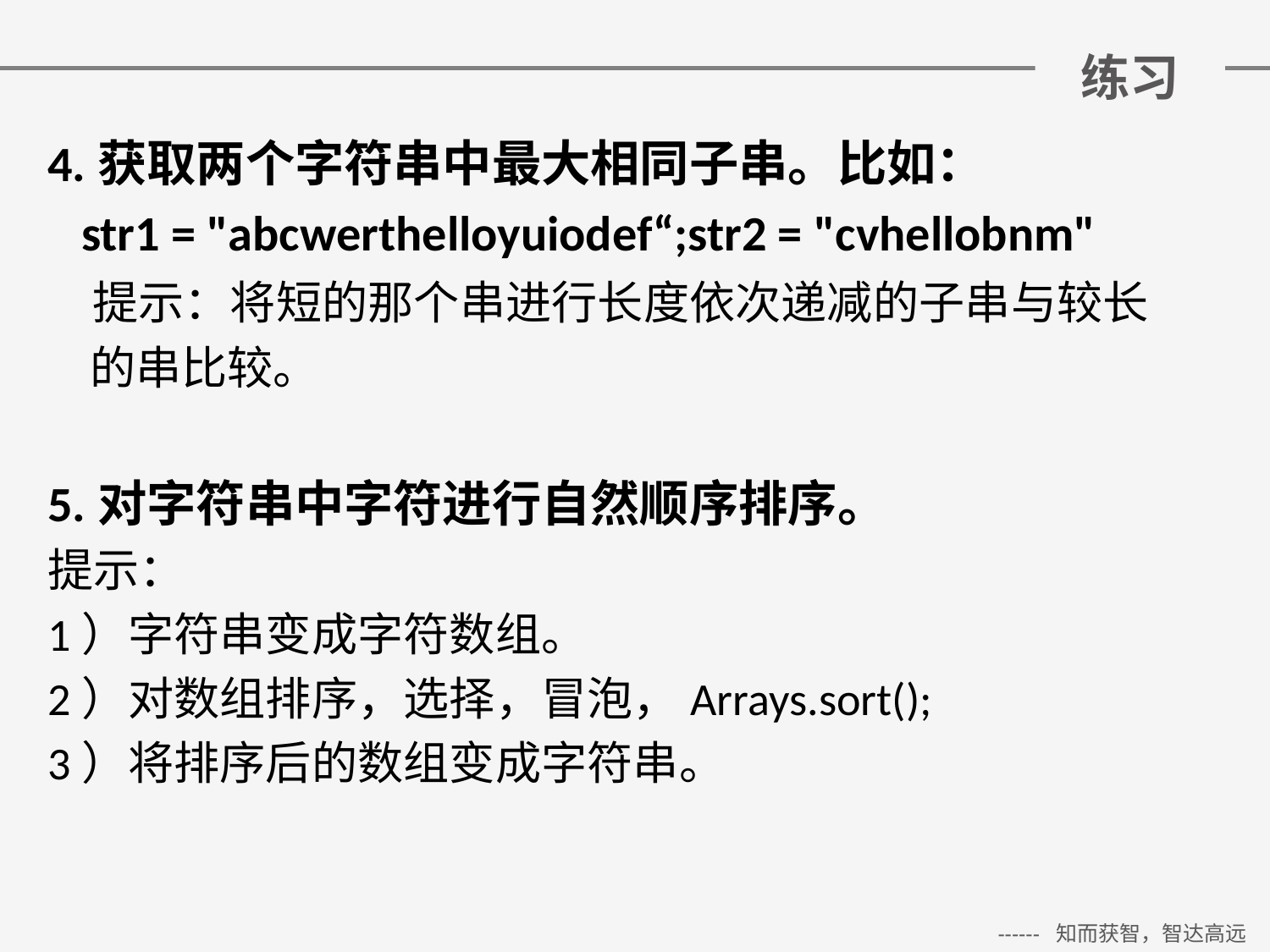

# 练习
4.获取两个字符串中最大相同子串。比如：
   str1 = "abcwerthelloyuiodef“;str2 = "cvhellobnm"
   提示：将短的那个串进行长度依次递减的子串与较长
   的串比较。

5.对字符串中字符进行自然顺序排序。
提示：
1）字符串变成字符数组。
2）对数组排序，选择，冒泡，Arrays.sort();
3）将排序后的数组变成字符串。